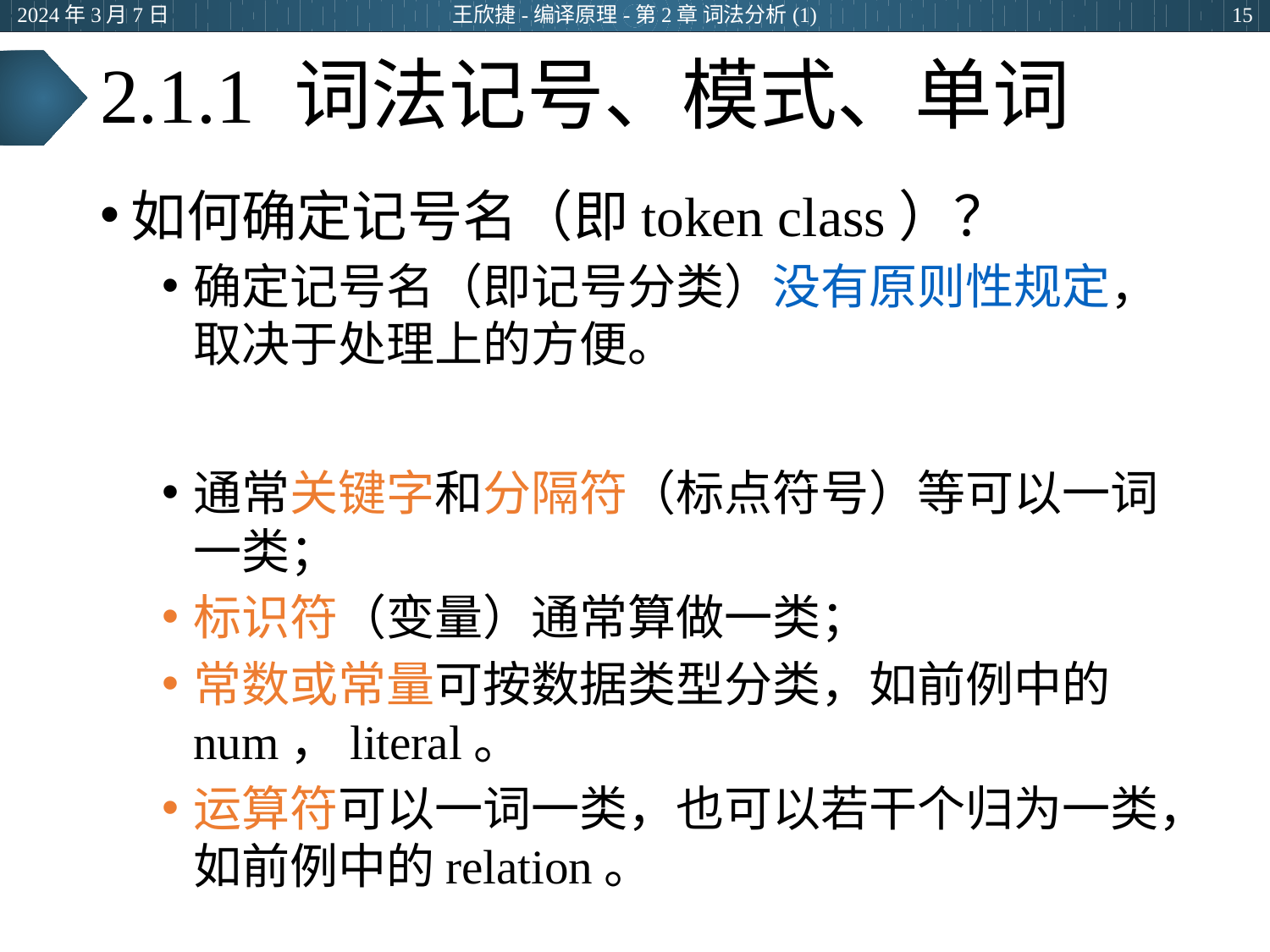

2024年3月7日
王欣捷-编译原理-第2章 词法分析(1)
15
# 2.1.1 词法记号、模式、单词
如何确定记号名（即token class）？
确定记号名（即记号分类）没有原则性规定，取决于处理上的方便。

通常关键字和分隔符（标点符号）等可以一词一类；
标识符（变量）通常算做一类；
常数或常量可按数据类型分类，如前例中的num，literal。
运算符可以一词一类，也可以若干个归为一类，如前例中的relation。